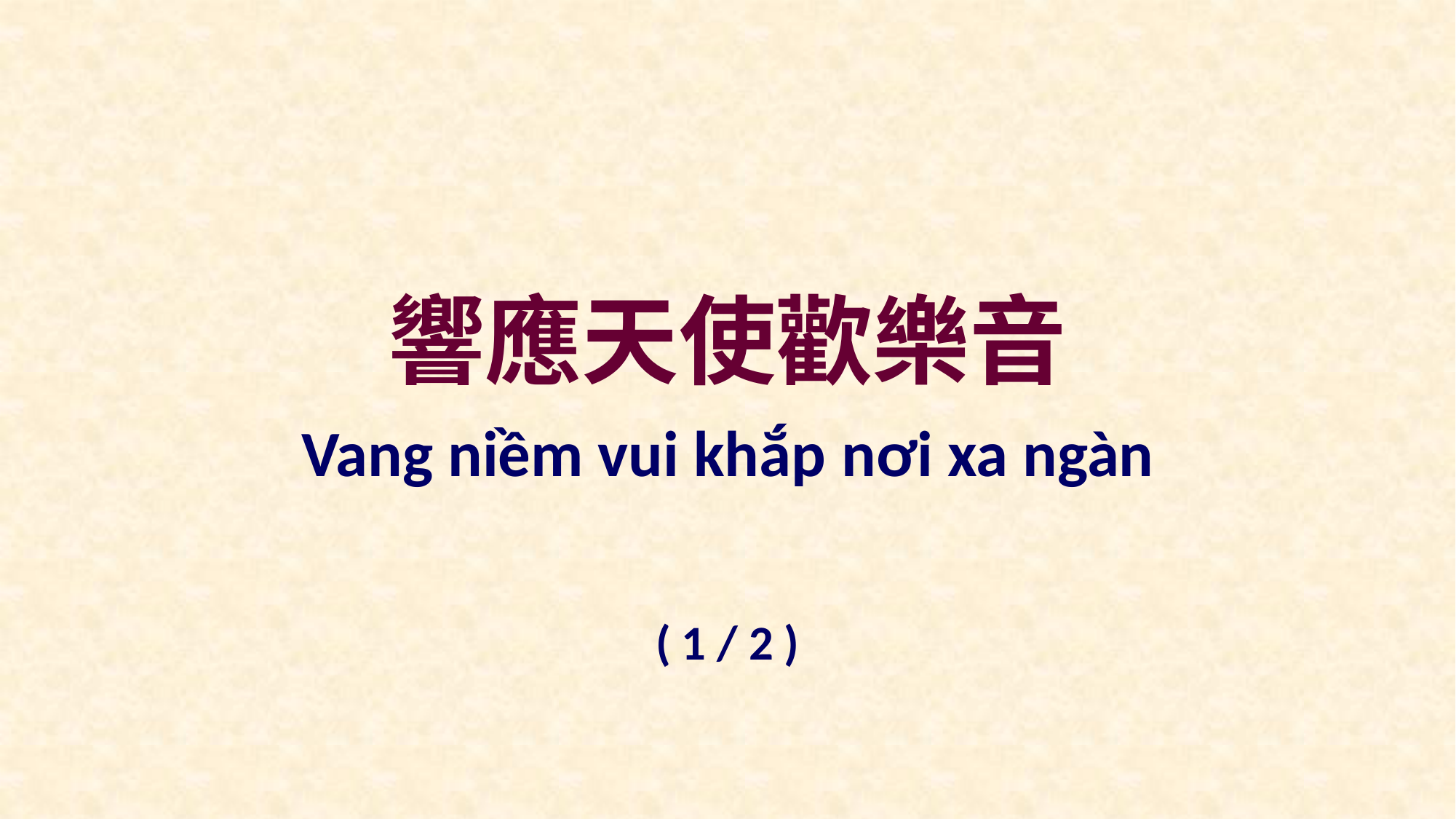

響應天使歡樂音
Vang niềm vui khắp nơi xa ngàn
( 1 / 2 )